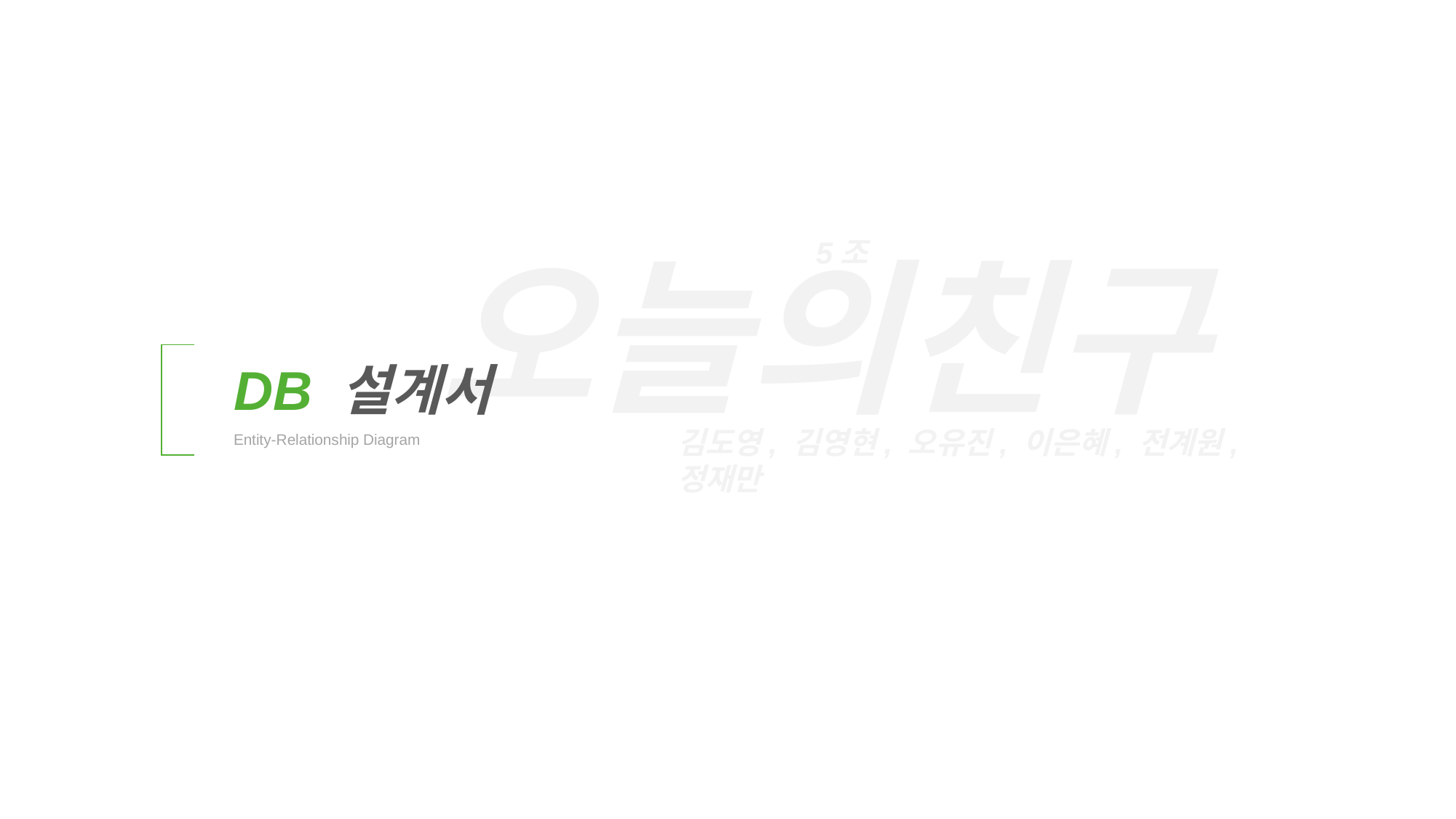

오늘의친구
5조
DB 설계서
Entity-Relationship Diagram

김도영, 김영현, 오유진, 이은혜, 전계원, 정재만